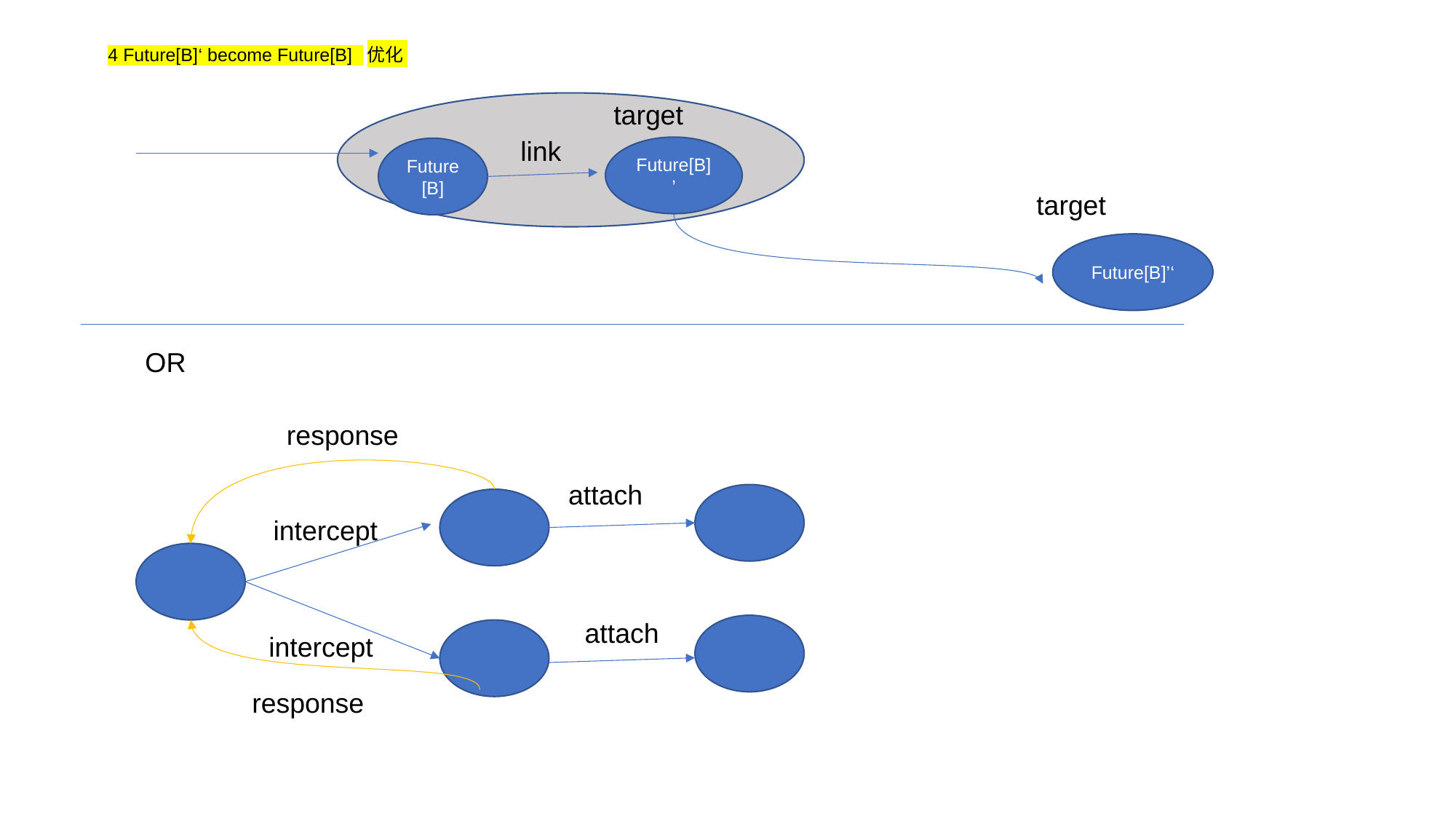

4 Future[B]‘ become Future[B]  优化
target

link
Future[B]’
Future[B]
target
Future[B]’‘
OR
response
attach

intercept

attach

intercept
response